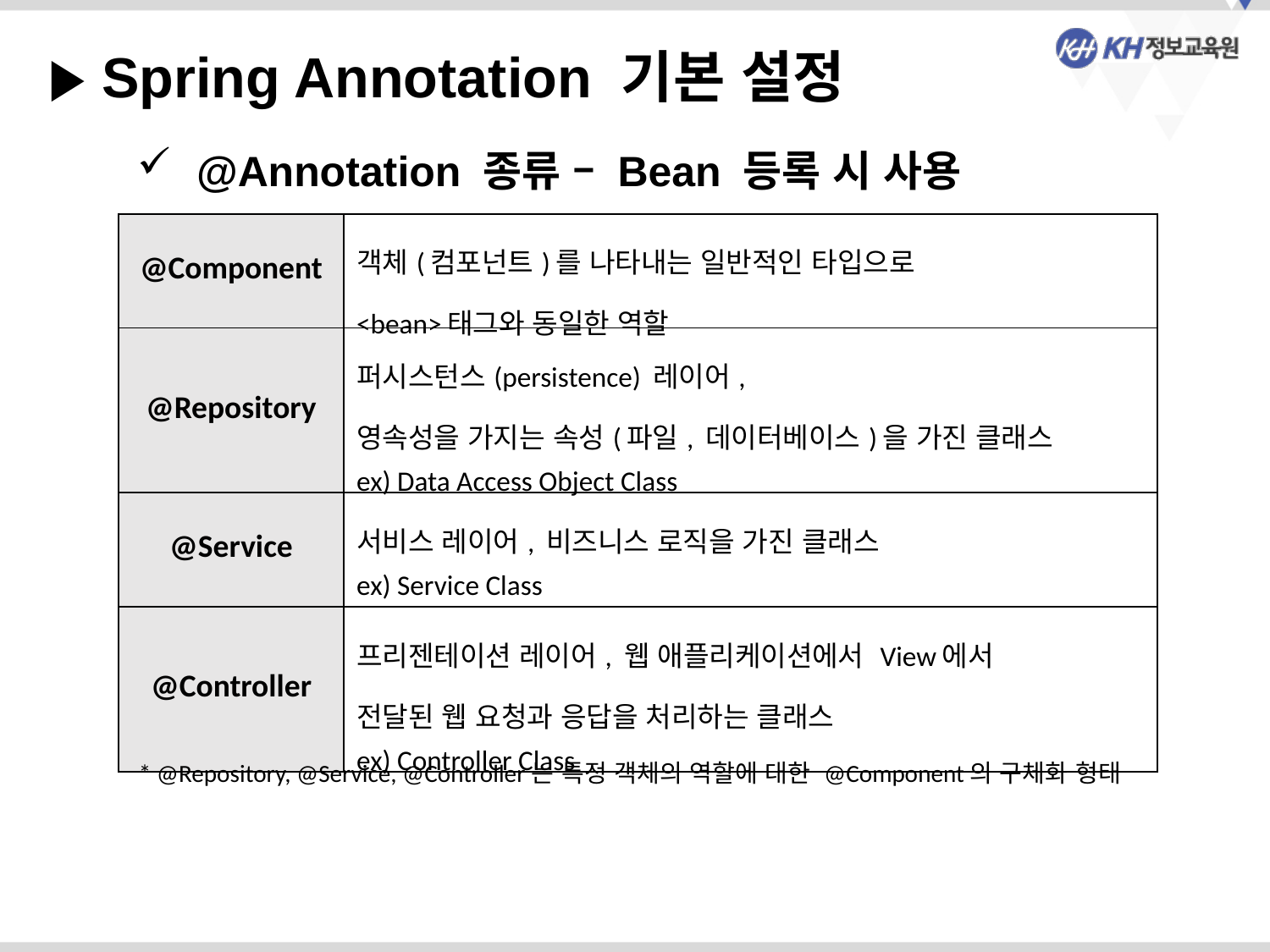

▶ Spring Annotation 기본 설정
 @Annotation 종류 – Bean 등록 시 사용
| @Component | 객체(컴포넌트)를 나타내는 일반적인 타입으로 <bean>태그와 동일한 역할 |
| --- | --- |
| @Repository | 퍼시스턴스(persistence) 레이어, 영속성을 가지는 속성(파일, 데이터베이스)을 가진 클래스 ex) Data Access Object Class |
| @Service | 서비스 레이어, 비즈니스 로직을 가진 클래스 ex) Service Class |
| @Controller | 프리젠테이션 레이어, 웹 애플리케이션에서 View에서 전달된 웹 요청과 응답을 처리하는 클래스 ex) Controller Class |
* @Repository, @Service, @Controller는 특정 객체의 역할에 대한 @Component의 구체화 형태